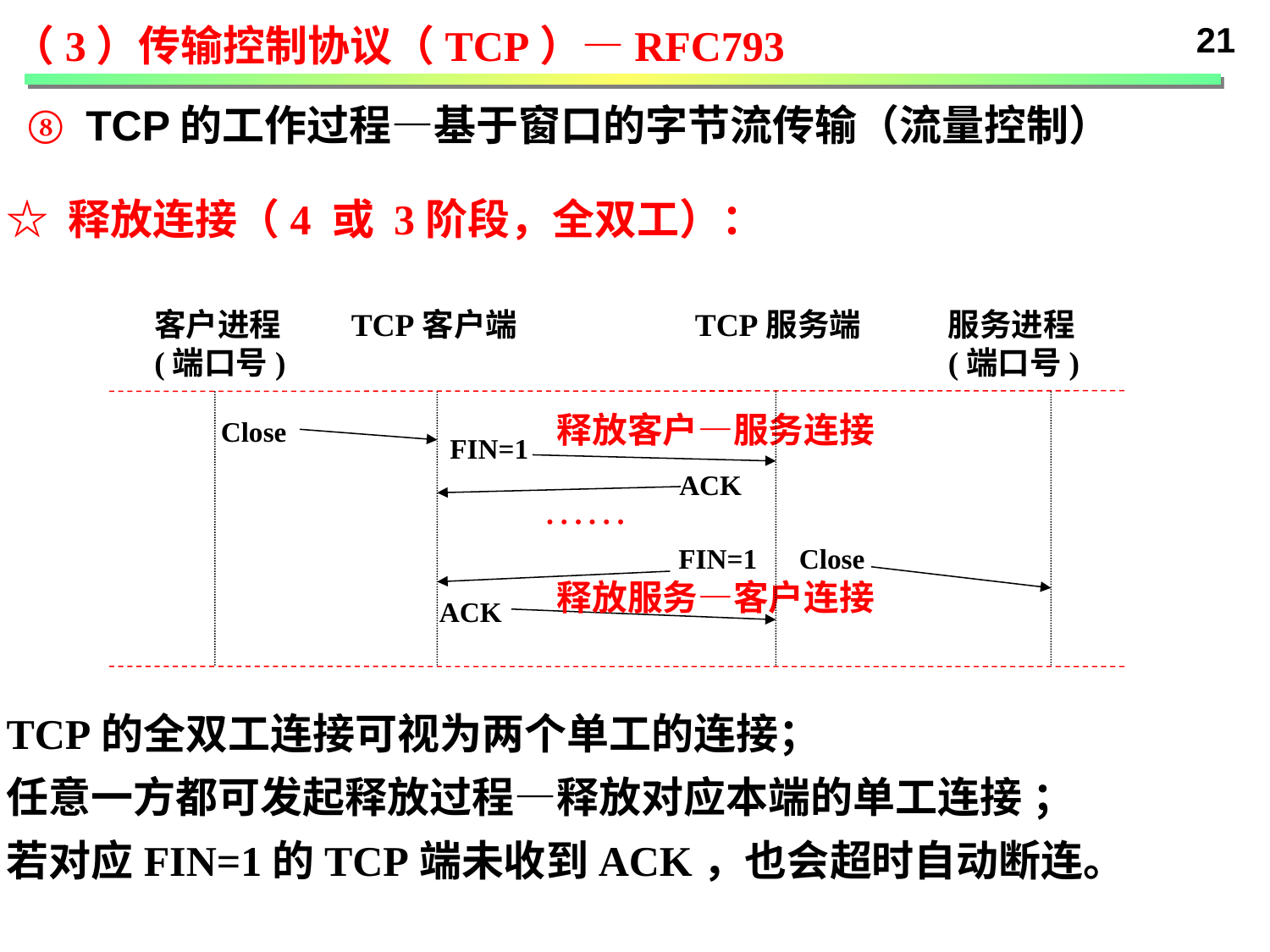

21
（3）传输控制协议（TCP）—RFC793

⑧  TCP的工作过程—基于窗口的字节流传输（流量控制）
☆ 释放连接（4 或 3阶段，全双工）：
客户进程
(端口号)
TCP客户端
TCP服务端
服务进程
(端口号)

释放客户—服务连接
Close
FIN=1

ACK
……

FIN=1      Close

释放服务—客户连接

ACK

TCP的全双工连接可视为两个单工的连接；
任意一方都可发起释放过程—释放对应本端的单工连接 ；
若对应FIN=1的TCP端未收到ACK，也会超时自动断连。